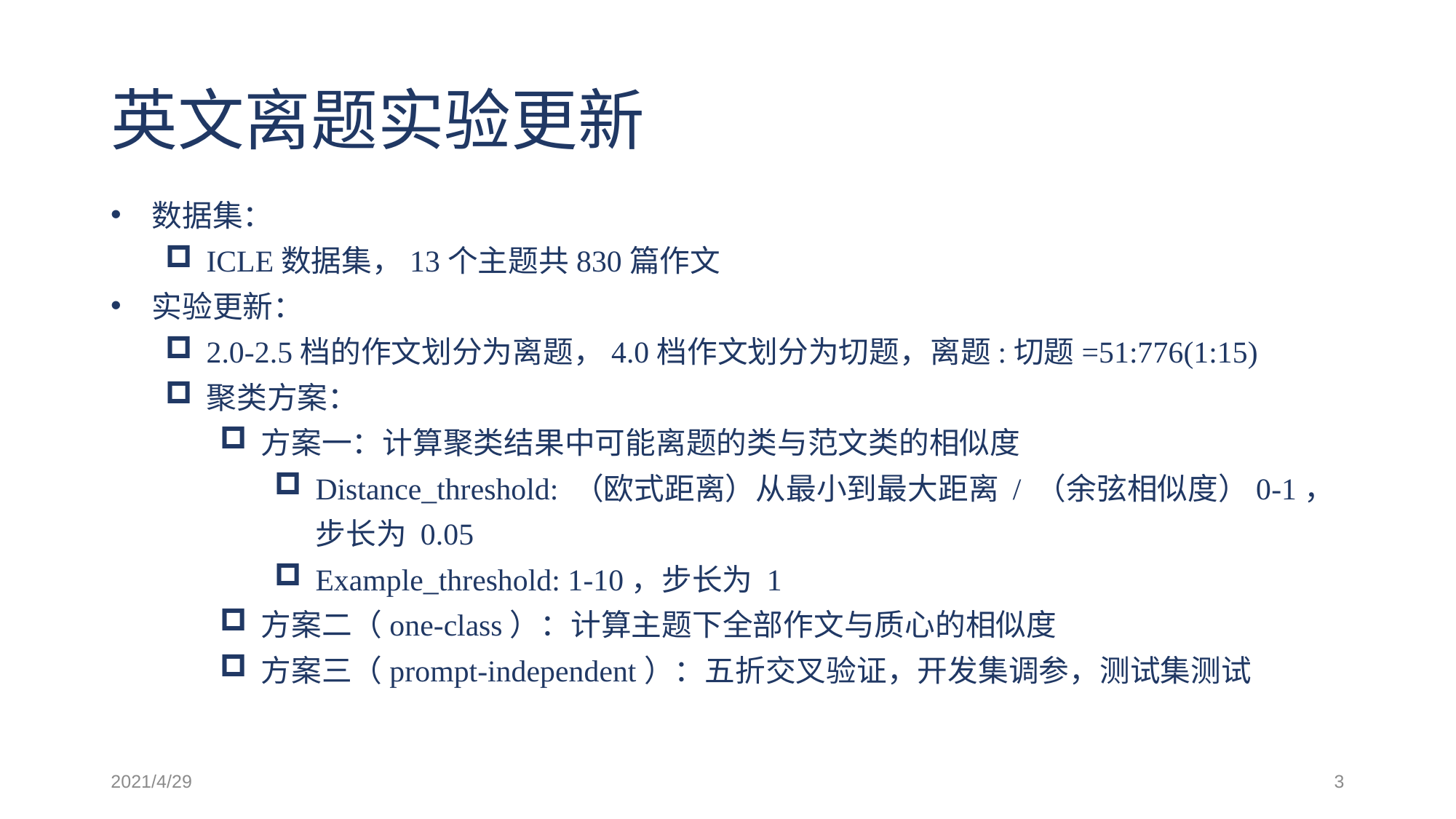

# 英文离题实验更新
数据集：
ICLE数据集，13个主题共830篇作文
实验更新：
2.0-2.5档的作文划分为离题，4.0档作文划分为切题，离题:切题=51:776(1:15)
聚类方案：
方案一：计算聚类结果中可能离题的类与范文类的相似度
Distance_threshold: （欧式距离）从最小到最大距离 / （余弦相似度）0-1，步长为 0.05
Example_threshold: 1-10，步长为 1
方案二（one-class）：计算主题下全部作文与质心的相似度
方案三（prompt-independent）：五折交叉验证，开发集调参，测试集测试
2021/4/29
3